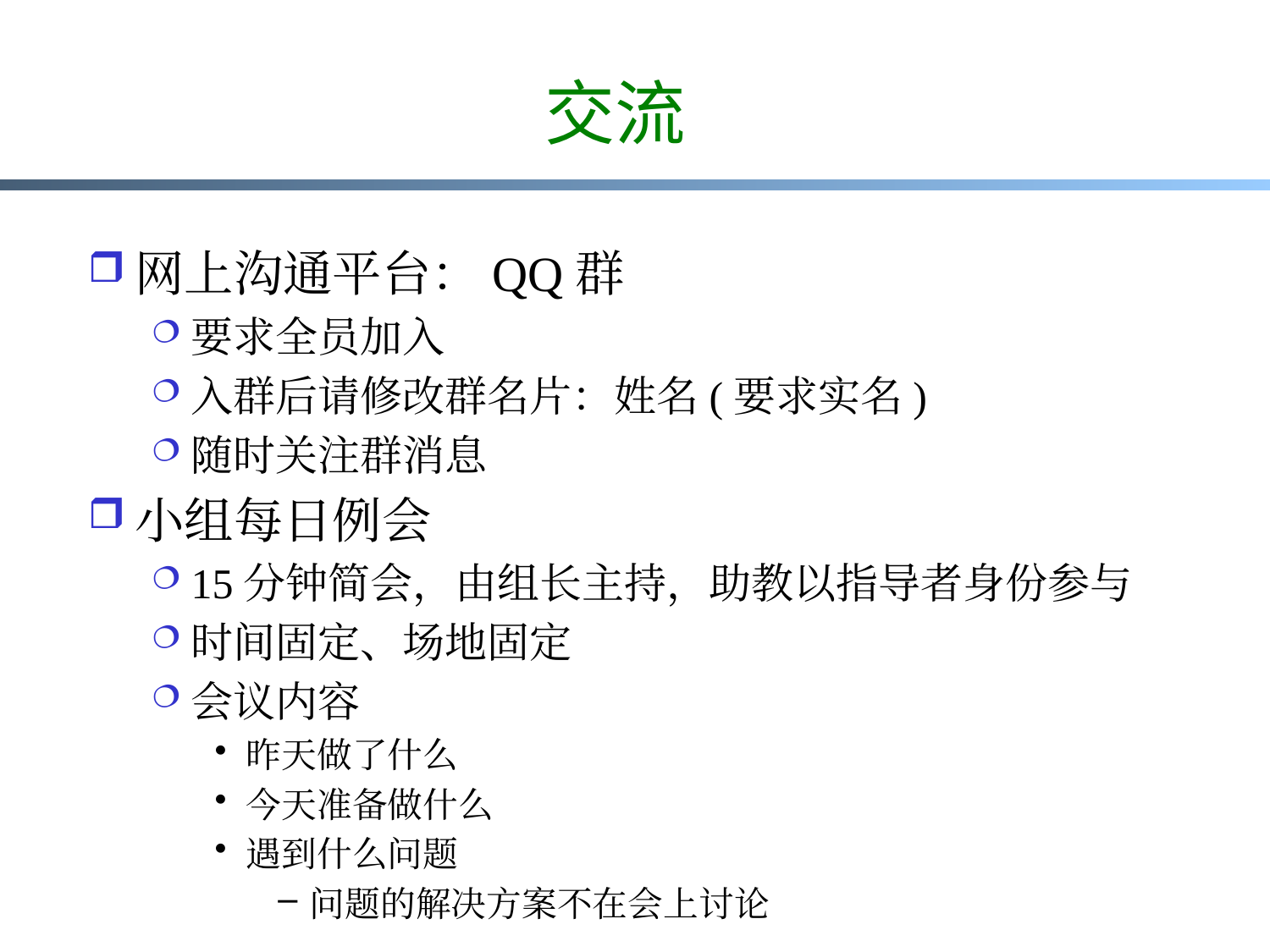

# 交流
网上沟通平台：QQ群
要求全员加入
入群后请修改群名片：姓名(要求实名)
随时关注群消息
小组每日例会
15分钟简会，由组长主持，助教以指导者身份参与
时间固定、场地固定
会议内容
昨天做了什么
今天准备做什么
遇到什么问题
问题的解决方案不在会上讨论

8